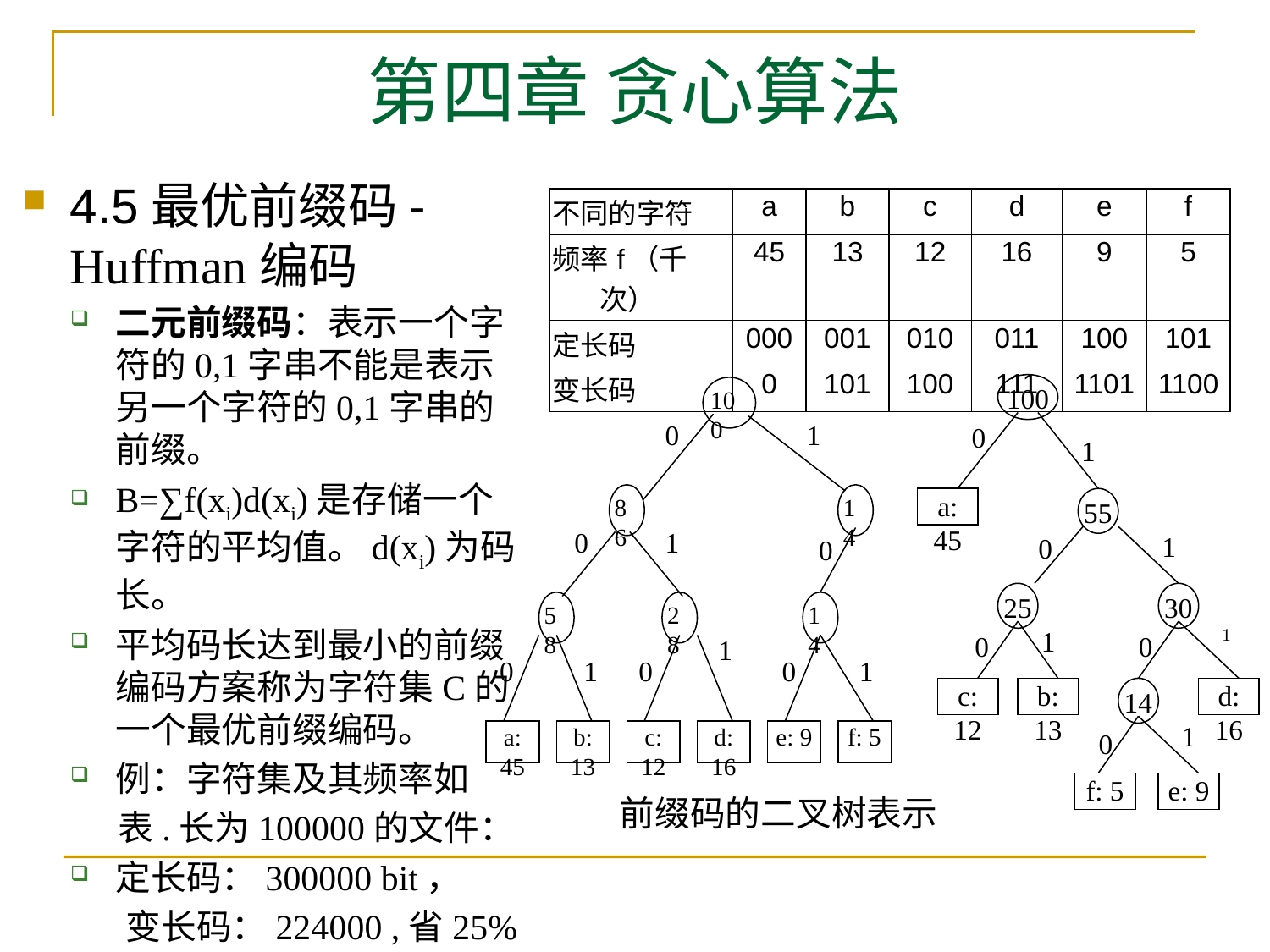

# 第四章 贪心算法
4.5最优前缀码-Huffman编码
二元前缀码：表示一个字符的0,1字串不能是表示另一个字符的0,1字串的前缀。
B=∑f(xi)d(xi)是存储一个字符的平均值。d(xi)为码长。
平均码长达到最小的前缀编码方案称为字符集C的一个最优前缀编码。
例：字符集及其频率如
     表.长为100000的文件：
定长码：300000 bit，
      变长码：224000 ,省25%

| 不同的字符 | a | b | c | d | e | f |
| --- | --- | --- | --- | --- | --- | --- |
| 频率f（千次） | 45 | 13 | 12 | 16 | 9 | 5 |
| 定长码 | 000 | 001 | 010 | 011 | 100 | 101 |
| 变长码 | 0 | 101 | 100 | 111 | 1101 | 1100 |
100

a: 45
55

25
30

c: 12
b: 13
14
d: 16

f: 5
e: 9
0
1
1
0
1
1
0
0
1
0
100
86
14
58
28
14
a: 45
b: 13
c: 12
d: 16
e: 9
f: 5

0
1
0
1
0
1
0
1
0
0
1
前缀码的二叉树表示